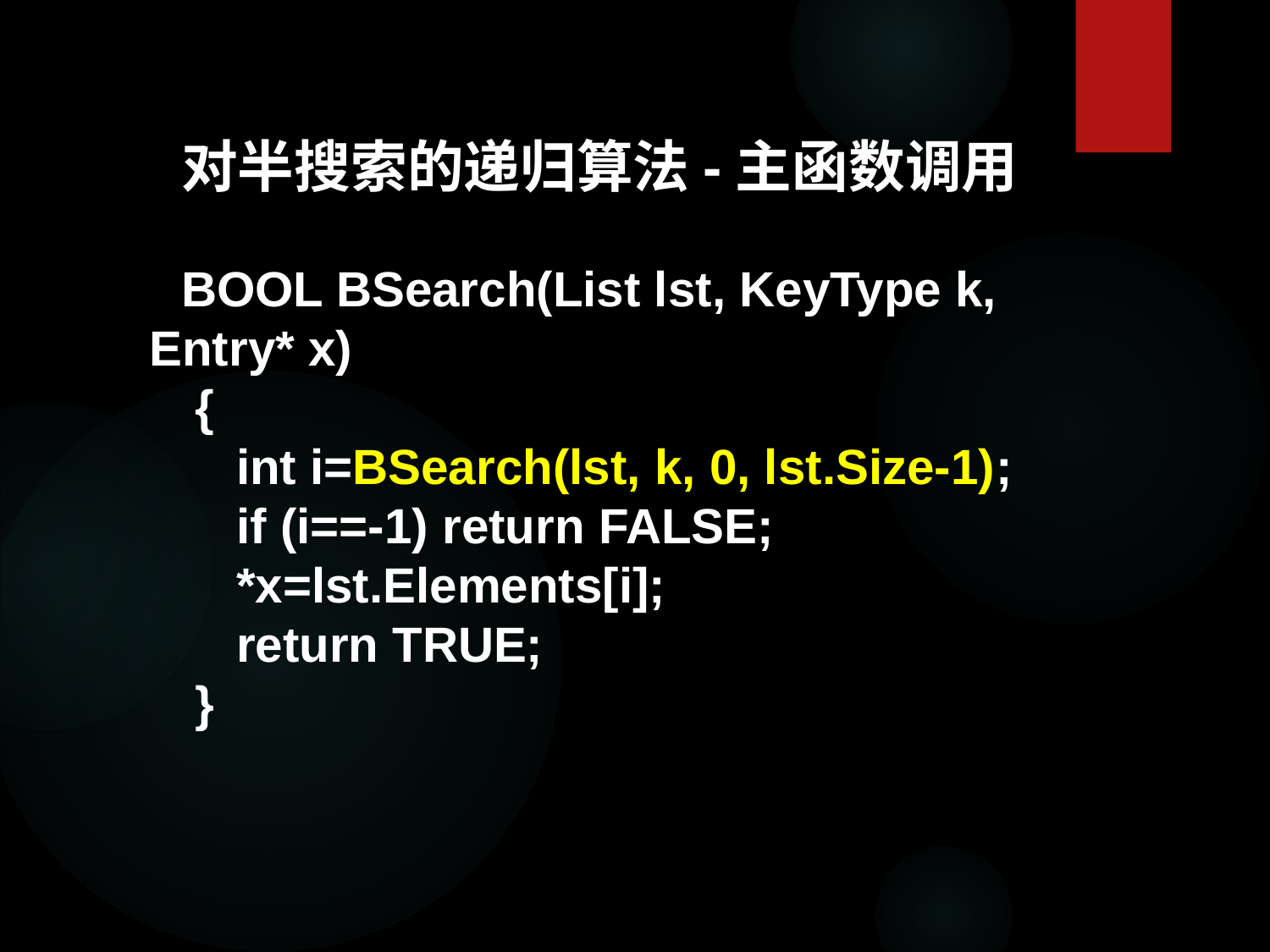

对半搜索的递归算法-主函数调用

BOOL BSearch(List lst, KeyType k, Entry* x)
 {
    int i=BSearch(lst, k, 0, lst.Size-1);
    if (i==-1) return FALSE;
    *x=lst.Elements[i];
    return TRUE;
 }